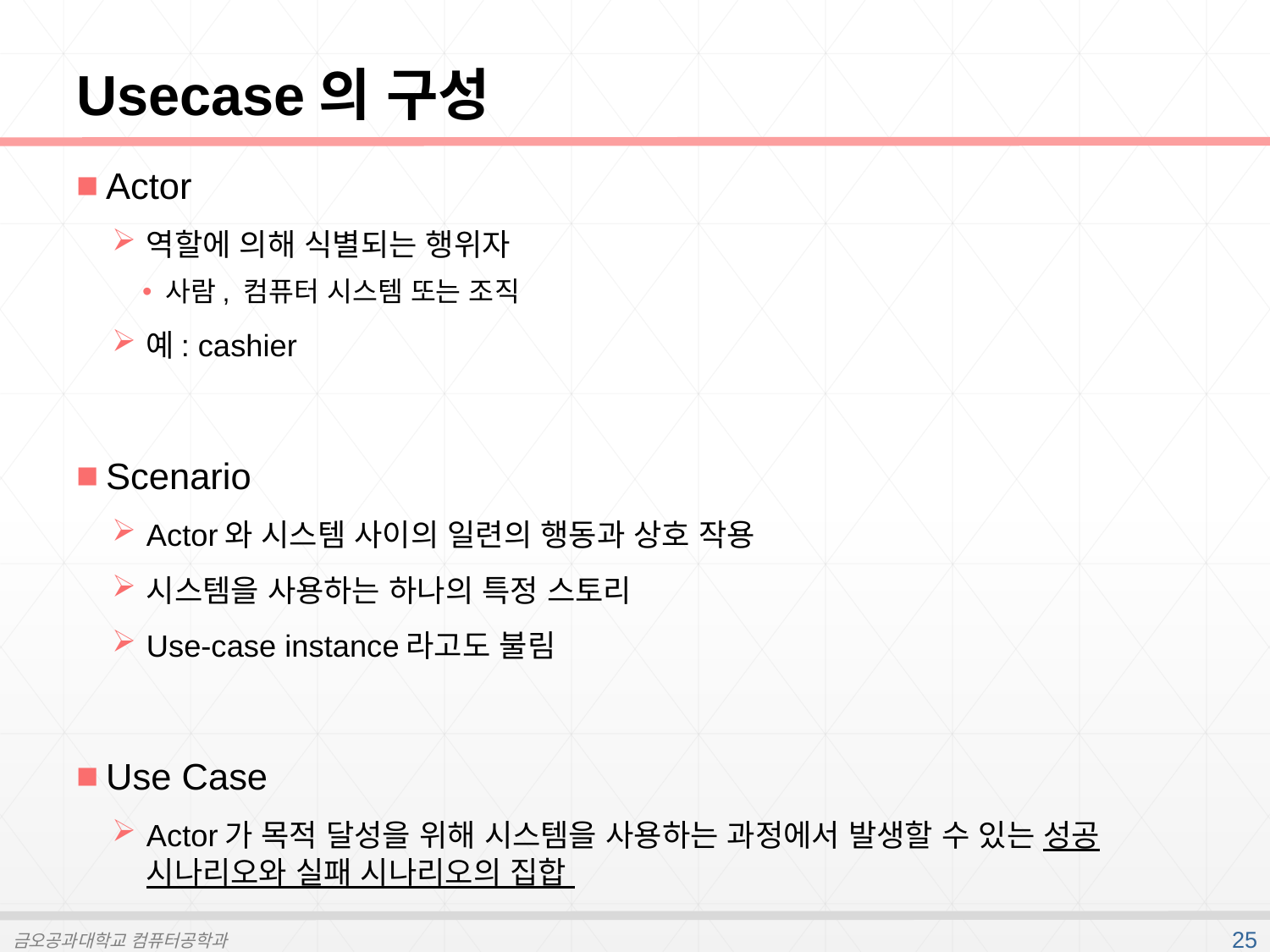

# Usecase의 구성
Actor
역할에 의해 식별되는 행위자
사람, 컴퓨터 시스템 또는 조직
예: cashier

Scenario
Actor와 시스템 사이의 일련의 행동과 상호 작용
시스템을 사용하는 하나의 특정 스토리
Use-case instance라고도 불림

Use Case
Actor가 목적 달성을 위해 시스템을 사용하는 과정에서 발생할 수 있는 성공 시나리오와 실패 시나리오의 집합
25
금오공과대학교 컴퓨터공학과